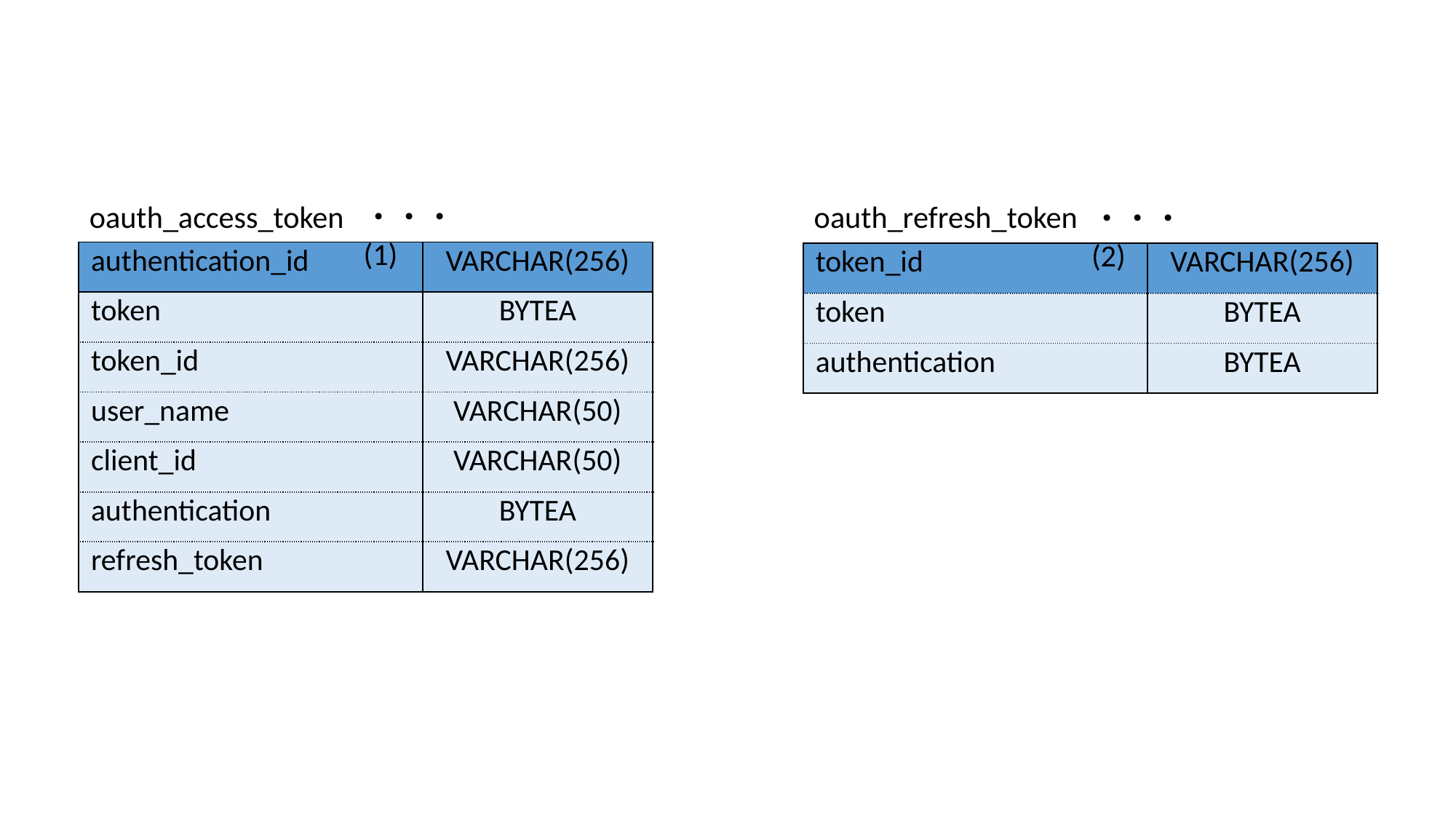

oauth_access_token
・・・(1)
oauth_refresh_token
・・・(2)
| authentication\_id | VARCHAR(256) |
| --- | --- |
| token | BYTEA |
| token\_id | VARCHAR(256) |
| user\_name | VARCHAR(50) |
| client\_id | VARCHAR(50) |
| authentication | BYTEA |
| refresh\_token | VARCHAR(256) |
| token\_id | VARCHAR(256) |
| --- | --- |
| token | BYTEA |
| authentication | BYTEA |